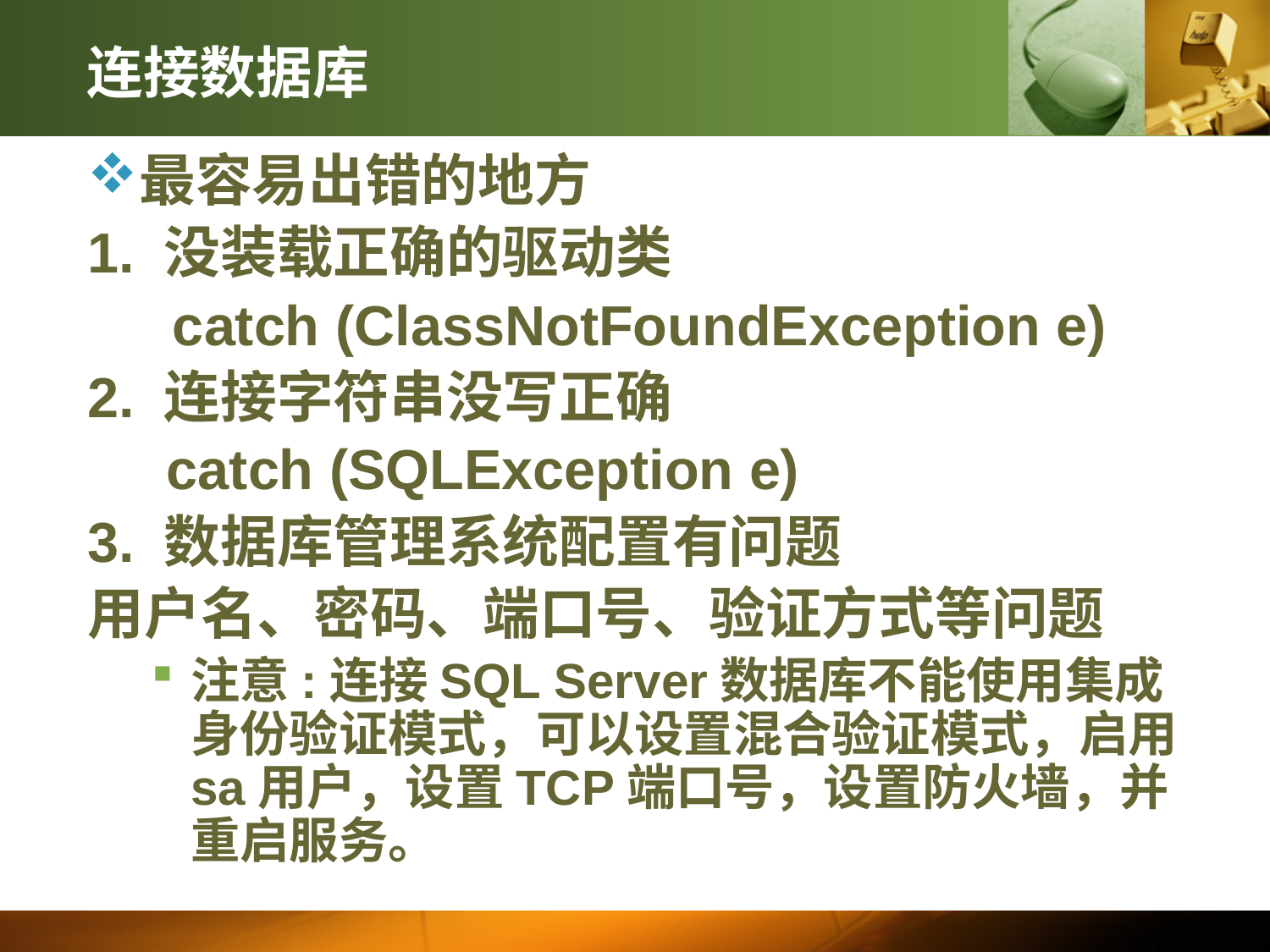

# 连接数据库
最容易出错的地方
1. 没装载正确的驱动类
catch (ClassNotFoundException e)
2. 连接字符串没写正确
	  catch (SQLException e)
3. 数据库管理系统配置有问题
用户名、密码、端口号、验证方式等问题
注意:连接SQL Server数据库不能使用集成身份验证模式，可以设置混合验证模式，启用sa用户，设置TCP端口号，设置防火墙，并重启服务。